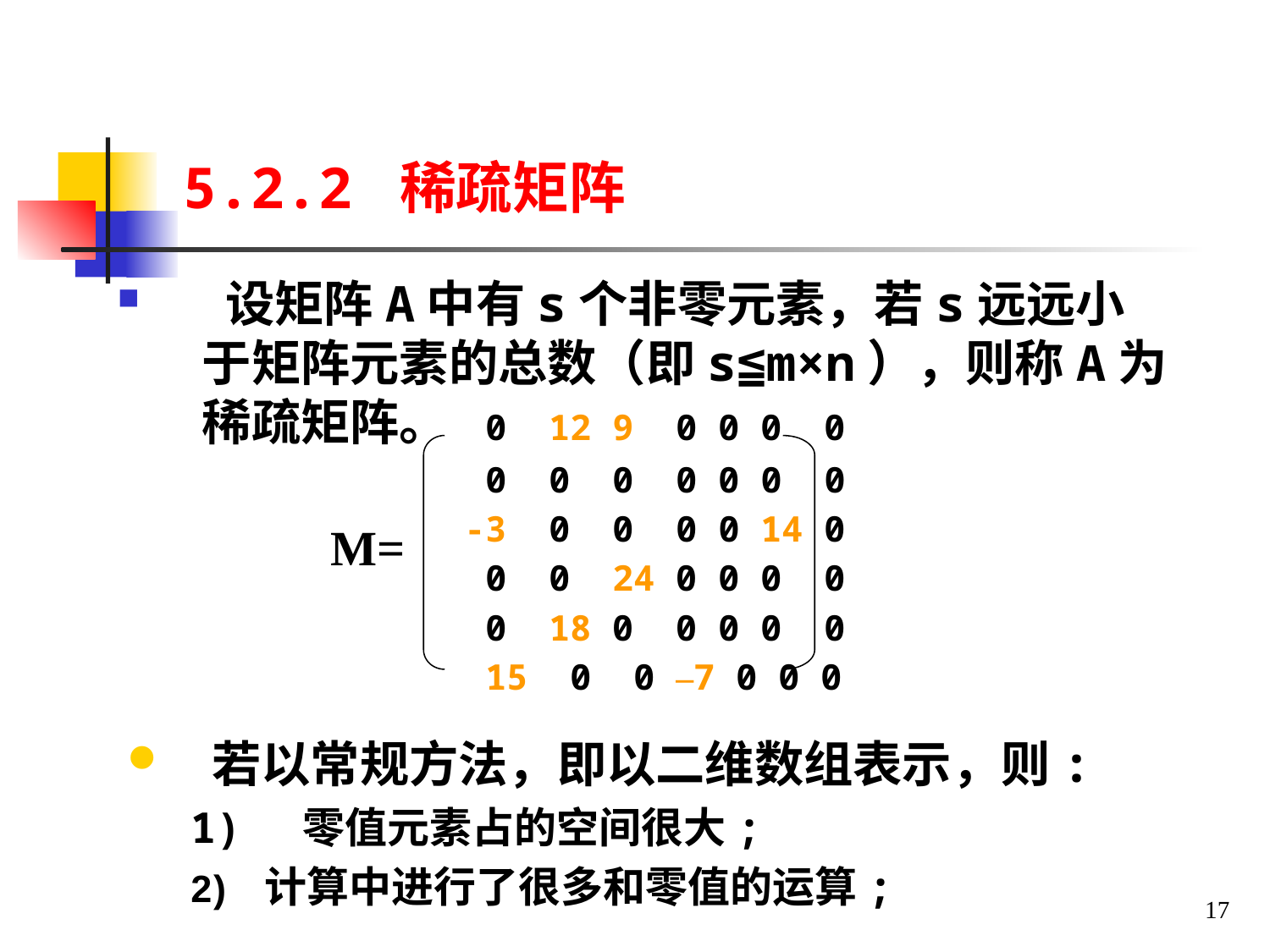

5.2.2 稀疏矩阵
# 设矩阵A中有s个非零元素，若s远远小于矩阵元素的总数（即s≦m×n），则称A为稀疏矩阵。

     0  12 9  0 0 0  0
       0  0  0  0 0 0  0
      -3  0  0  0 0 14 0
       0  0  24 0 0 0  0
       0  18 0  0 0 0  0
       15  0  0 –7 0 0 0

M=
若以常规方法，即以二维数组表示，则:
1)  零值元素占的空间很大;
计算中进行了很多和零值的运算;
17